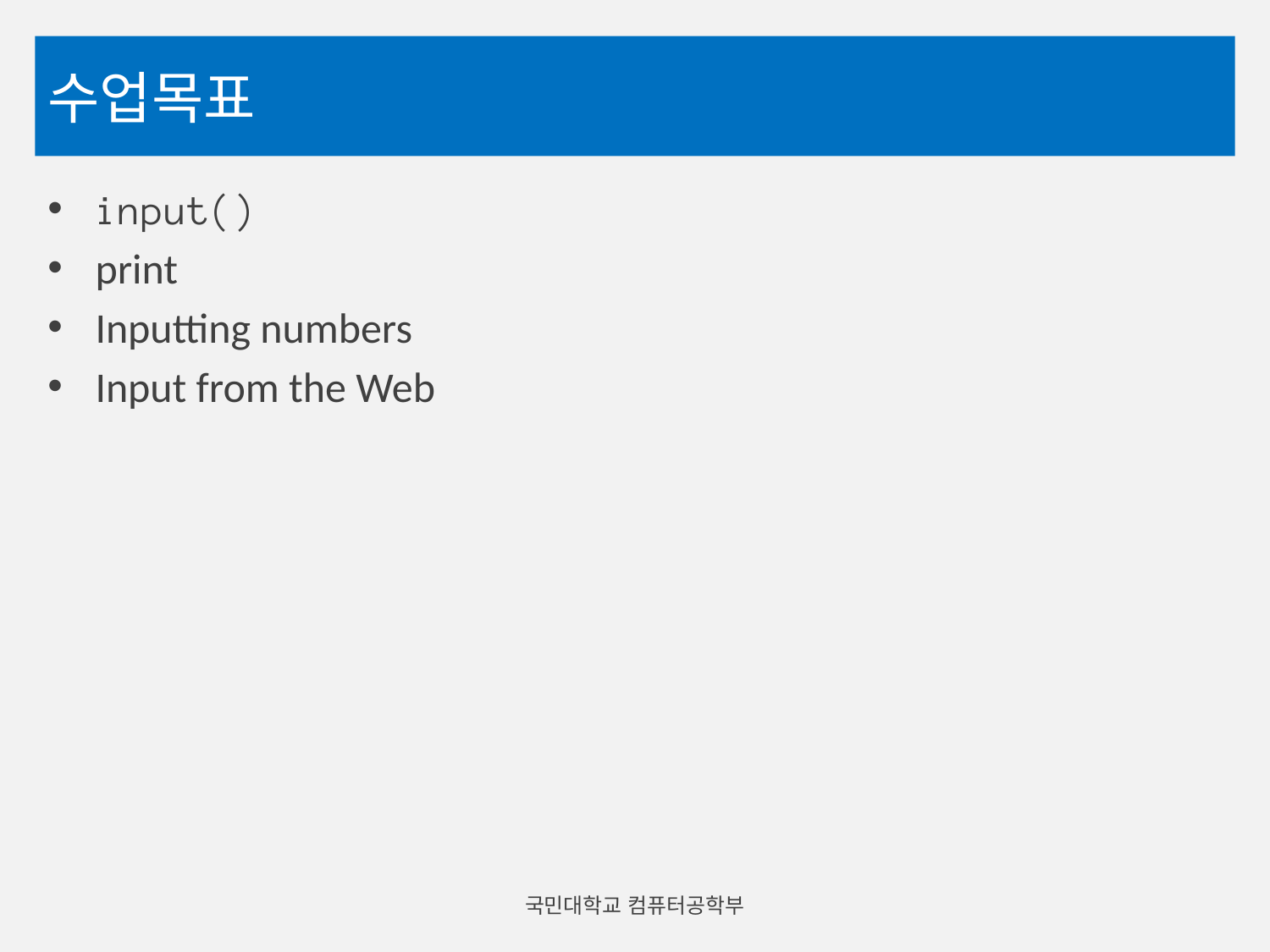

# 수업목표
input()
print
Inputting numbers
Input from the Web
국민대학교 컴퓨터공학부